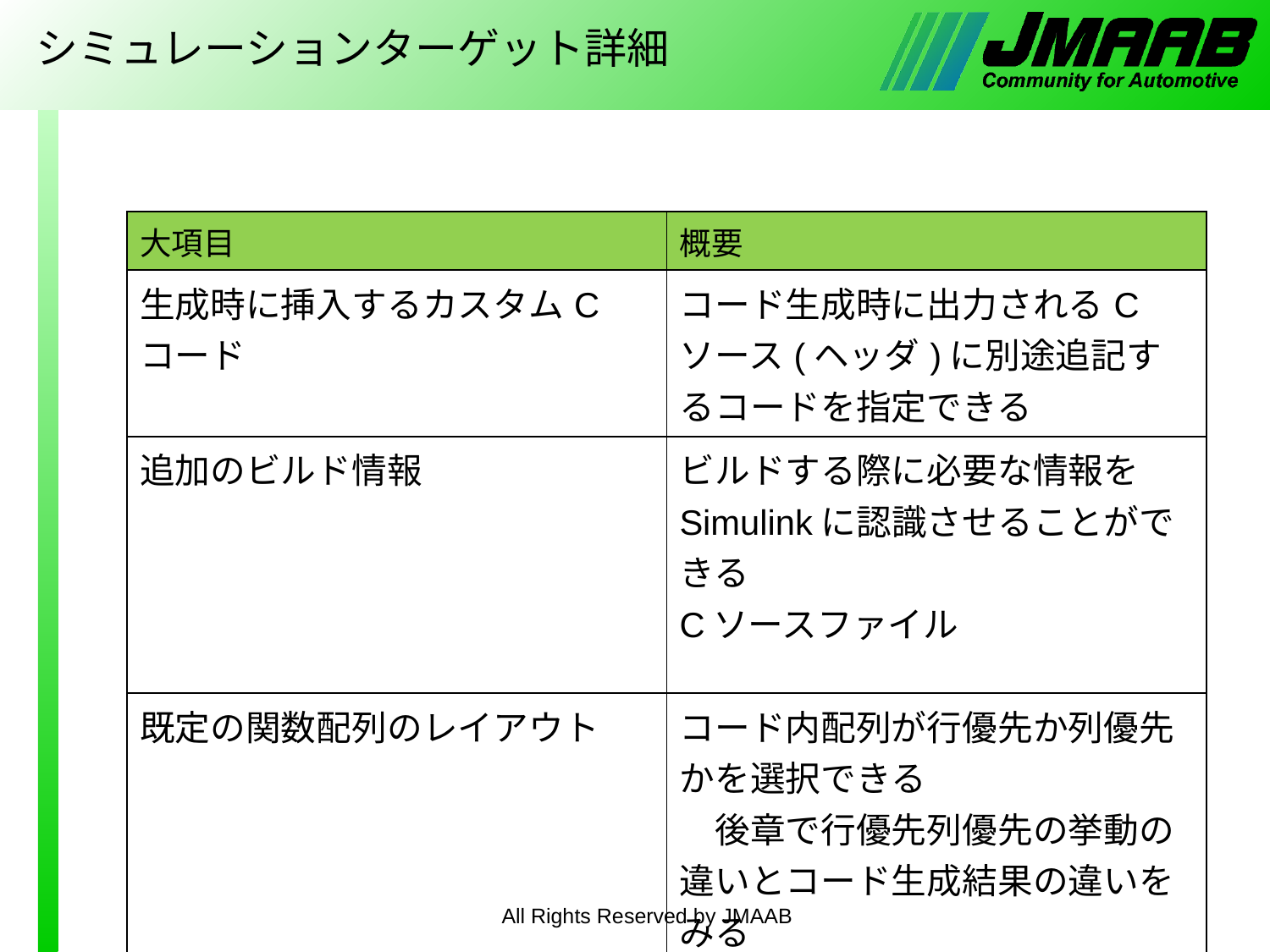

# シミュレーションターゲット詳細
| 大項目 | 概要 |
| --- | --- |
| 生成時に挿入するカスタムCコード | コード生成時に出力されるCソース(ヘッダ)に別途追記するコードを指定できる |
| 追加のビルド情報 | ビルドする際に必要な情報をSimulinkに認識させることができる Cソースファイル |
| 既定の関数配列のレイアウト | コード内配列が行優先か列優先かを選択できる 　後章で行優先列優先の挙動の違いとコード生成結果の違いをみる |